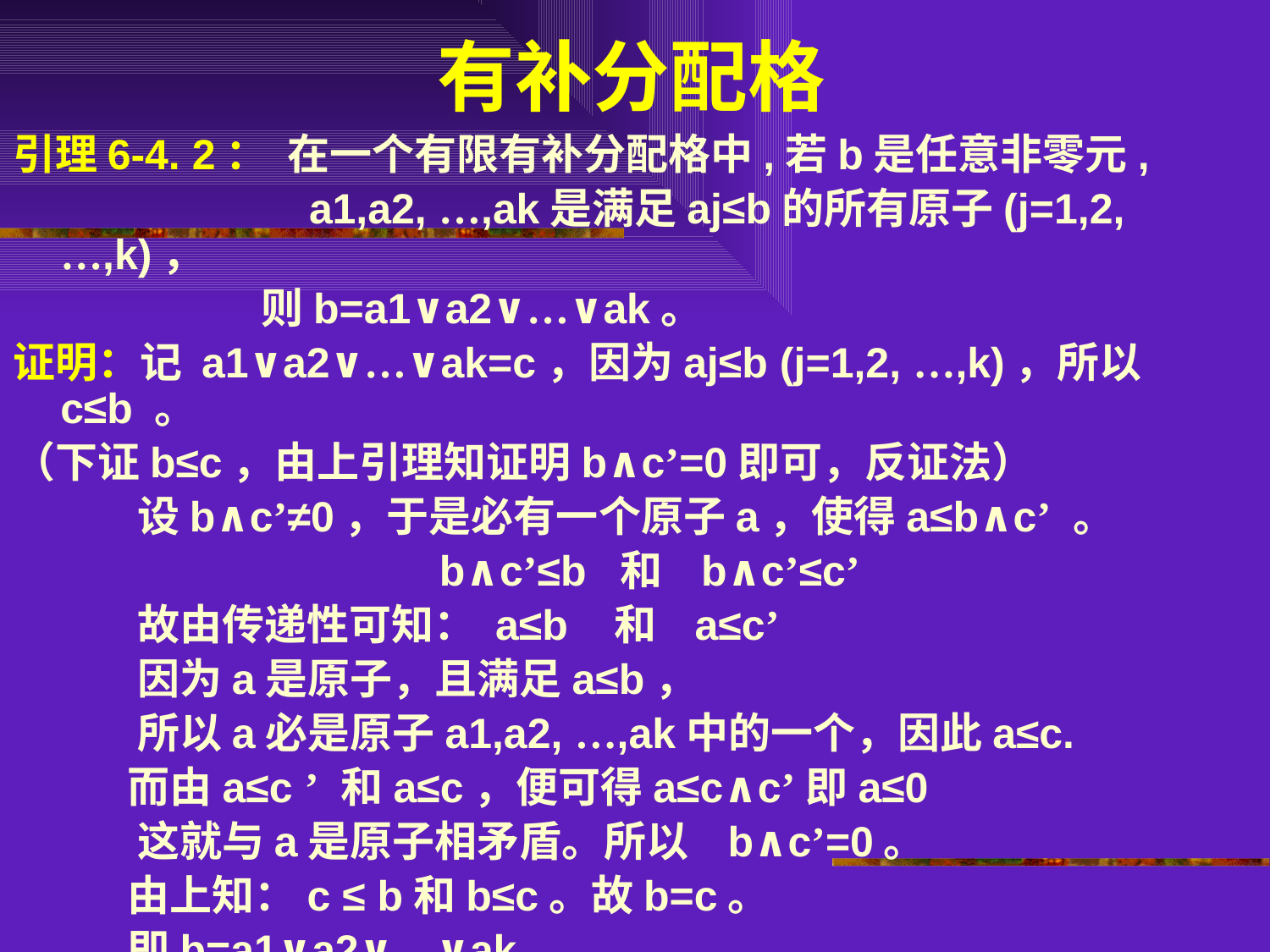

# 有补分配格
引理6-4. 2：  在一个有限有补分配格中,若b是任意非零元,
                         a1,a2, …,ak是满足aj≤b的所有原子(j=1,2, …,k)，
                         则b=a1∨a2∨…∨ak。
证明：记 a1∨a2∨…∨ak=c，因为aj≤b (j=1,2, …,k)，所以c≤b 。
（下证b≤c，由上引理知证明b∧c’=0即可，反证法）
            设b∧c’≠0，于是必有一个原子a，使得a≤b∧c’ 。
                                    b∧c’≤b  和   b∧c’≤c’
            故由传递性可知： a≤b   和   a≤c’
            因为a是原子，且满足a≤b，
            所以a必是原子a1,a2, …,ak中的一个，因此a≤c.
           而由a≤c ’ 和a≤c，便可得a≤c∧c’即a≤0
            这就与a是原子相矛盾。所以   b∧c’=0。
           由上知：c ≤ b和b≤c。故b=c。
           即b=a1∨a2∨…∨ak。